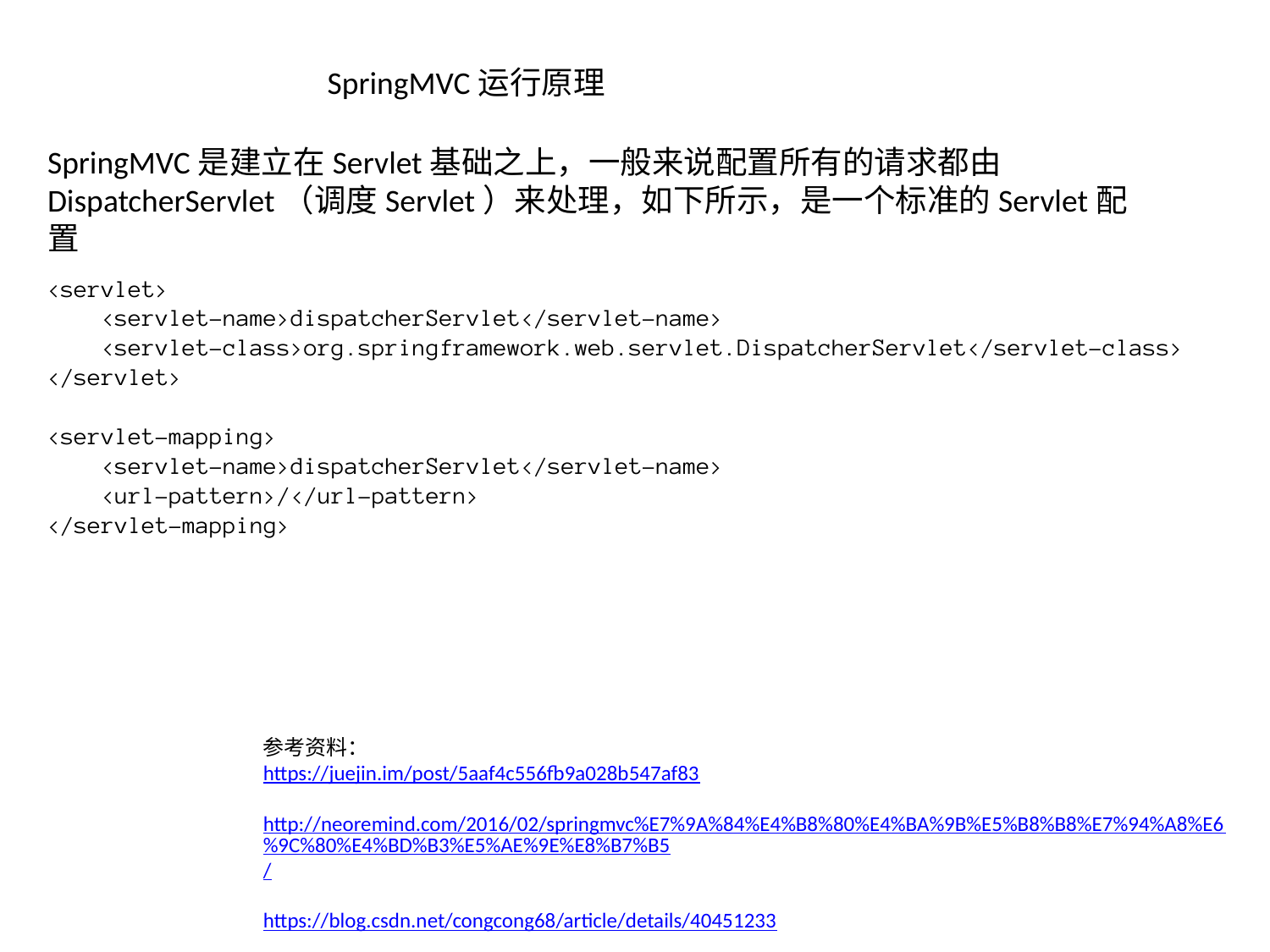

SpringMVC运行原理
SpringMVC是建立在Servlet基础之上，一般来说配置所有的请求都由DispatcherServlet（调度Servlet）来处理，如下所示，是一个标准的Servlet配置
<servlet>
    <servlet-name>dispatcherServlet</servlet-name>
    <servlet-class>org.springframework.web.servlet.DispatcherServlet</servlet-class>  </servlet>

<servlet-mapping>
    <servlet-name>dispatcherServlet</servlet-name>
    <url-pattern>/</url-pattern>
</servlet-mapping>
参考资料：
https://juejin.im/post/5aaf4c556fb9a028b547af83

http://neoremind.com/2016/02/springmvc%E7%9A%84%E4%B8%80%E4%BA%9B%E5%B8%B8%E7%94%A8%E6%9C%80%E4%BD%B3%E5%AE%9E%E8%B7%B5/

https://blog.csdn.net/congcong68/article/details/40451233